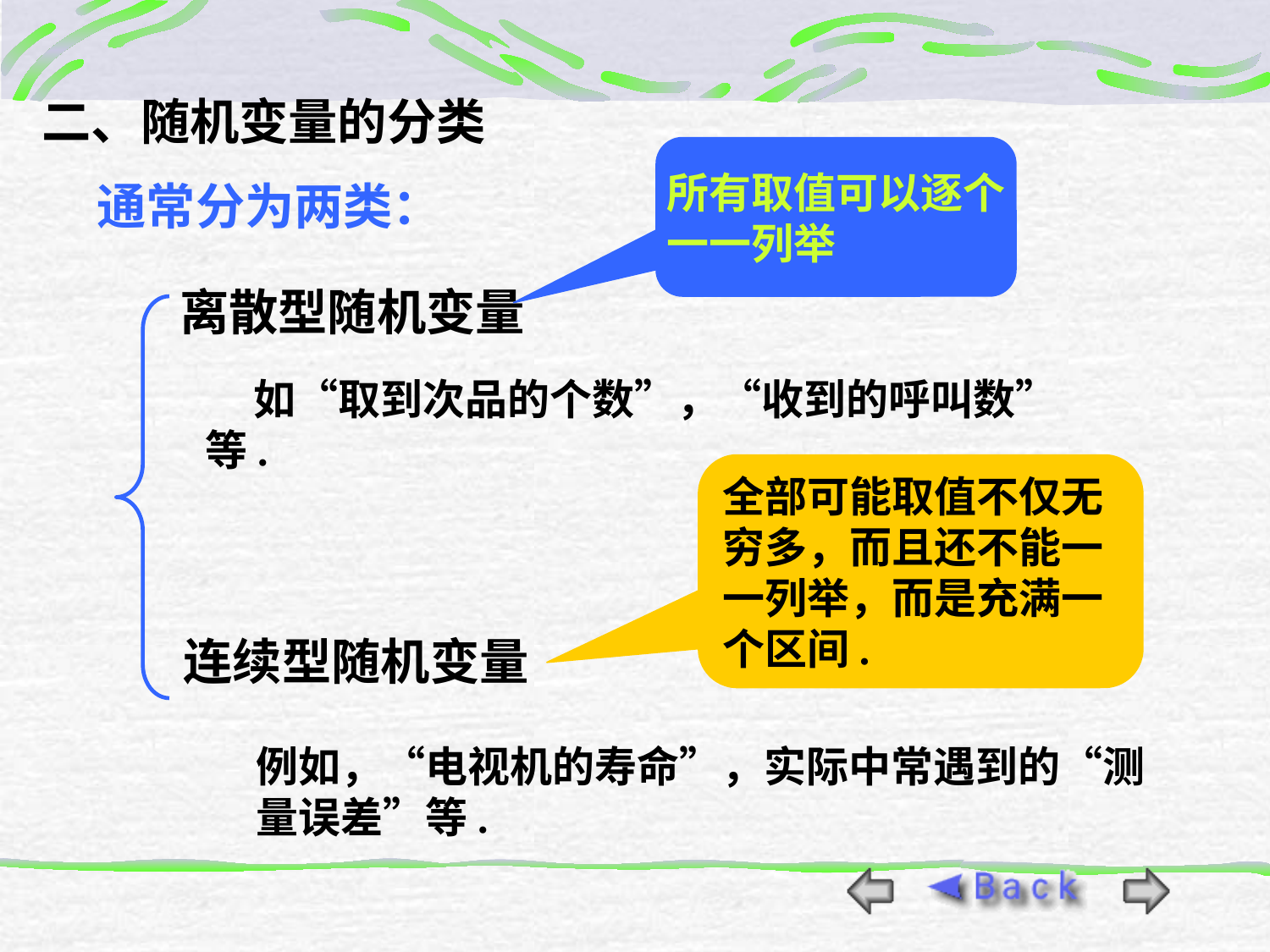

二、随机变量的分类
所有取值可以逐个
一一列举
通常分为两类：
离散型随机变量

    如“取到次品的个数”，“收到的呼叫数”等.
全部可能取值不仅无
穷多，而且还不能一
一列举，而是充满一
个区间.
连续型随机变量
例如，“电视机的寿命”，实际中常遇到的“测量误差”等.